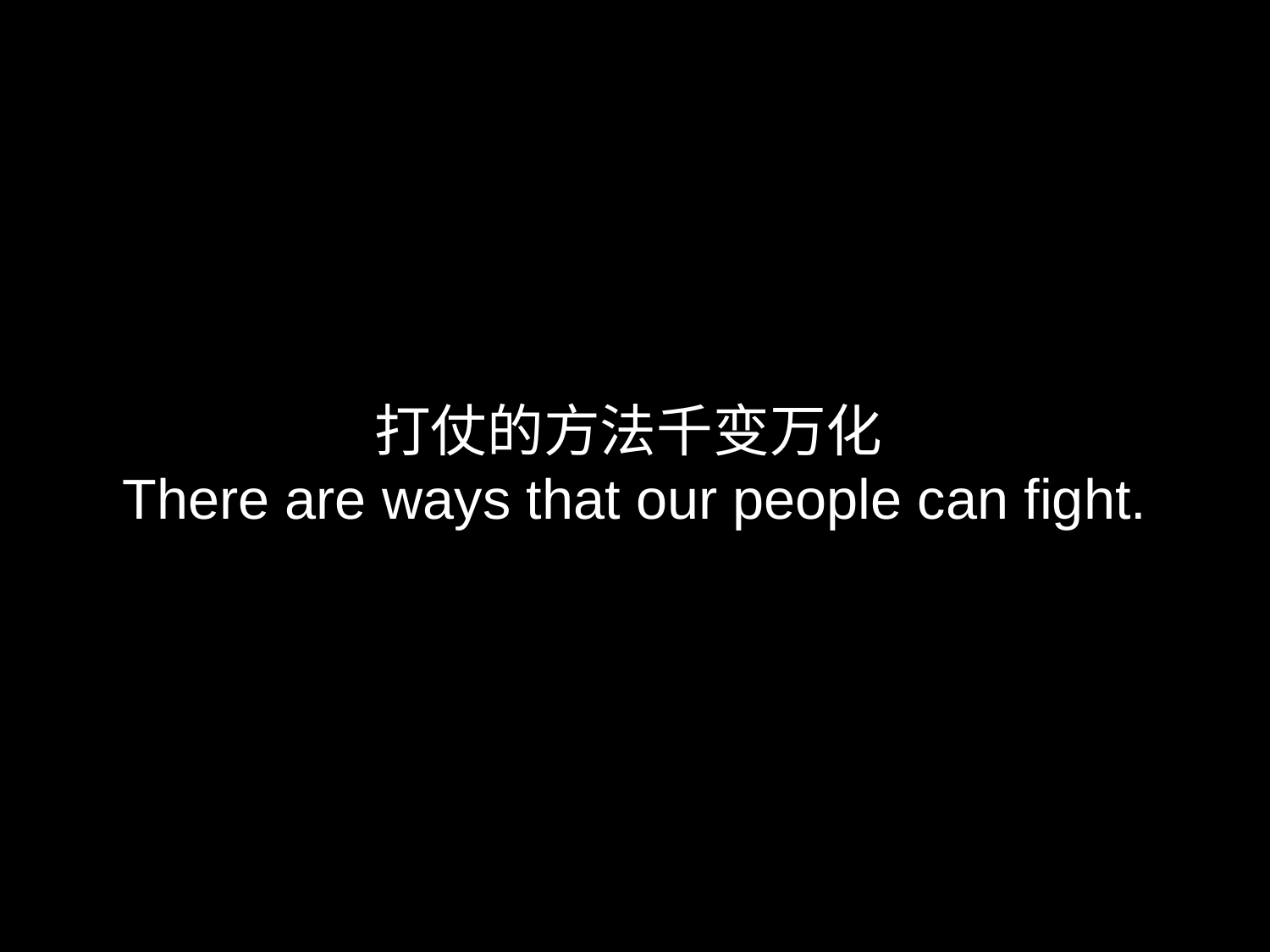

打仗的方法千变万化
There are ways that our people can fight.